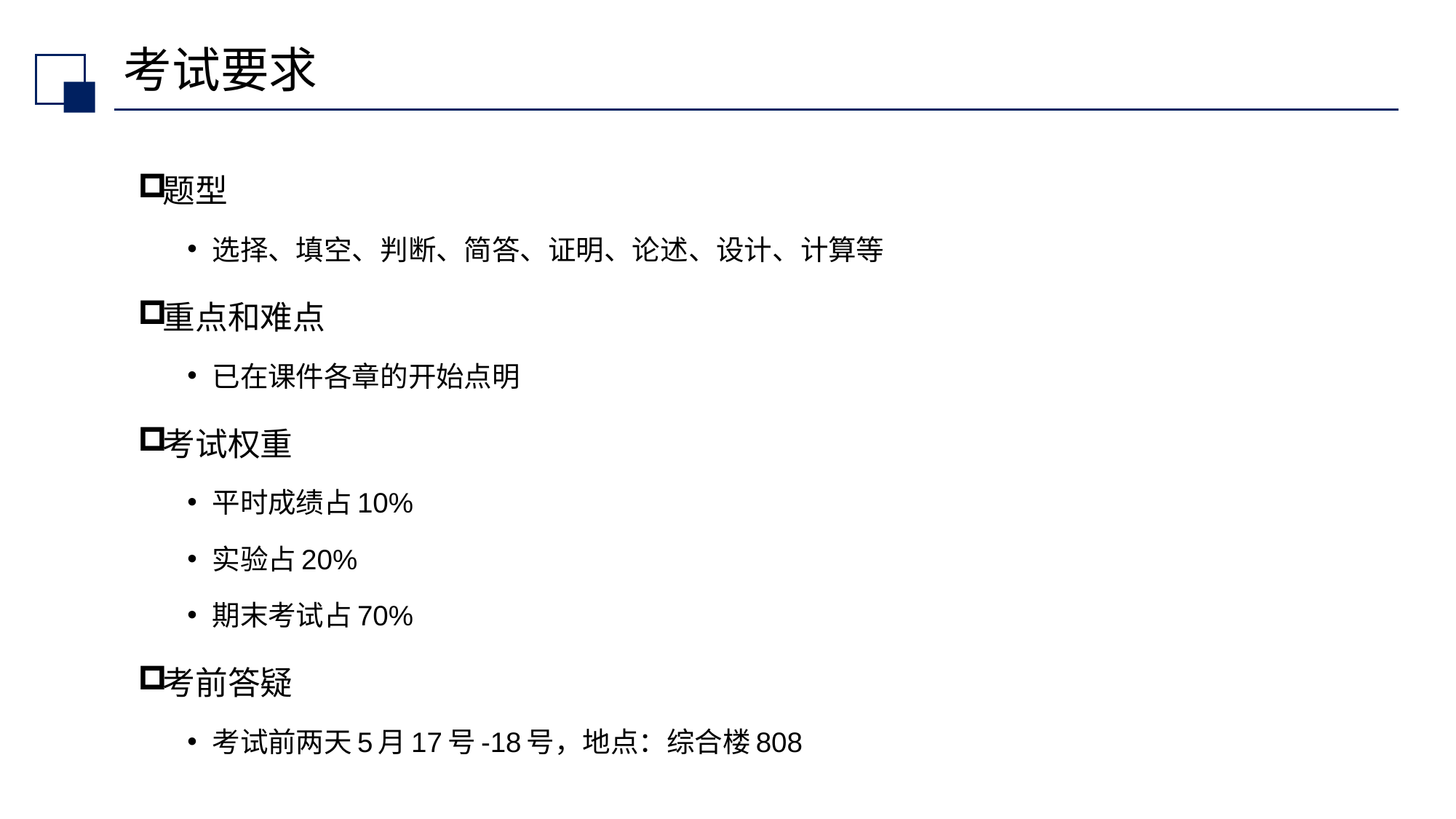

# 考试要求
题型
选择、填空、判断、简答、证明、论述、设计、计算等
重点和难点
已在课件各章的开始点明
考试权重
平时成绩占10%
实验占20%
期末考试占70%
考前答疑
考试前两天5月17号-18号，地点：综合楼808